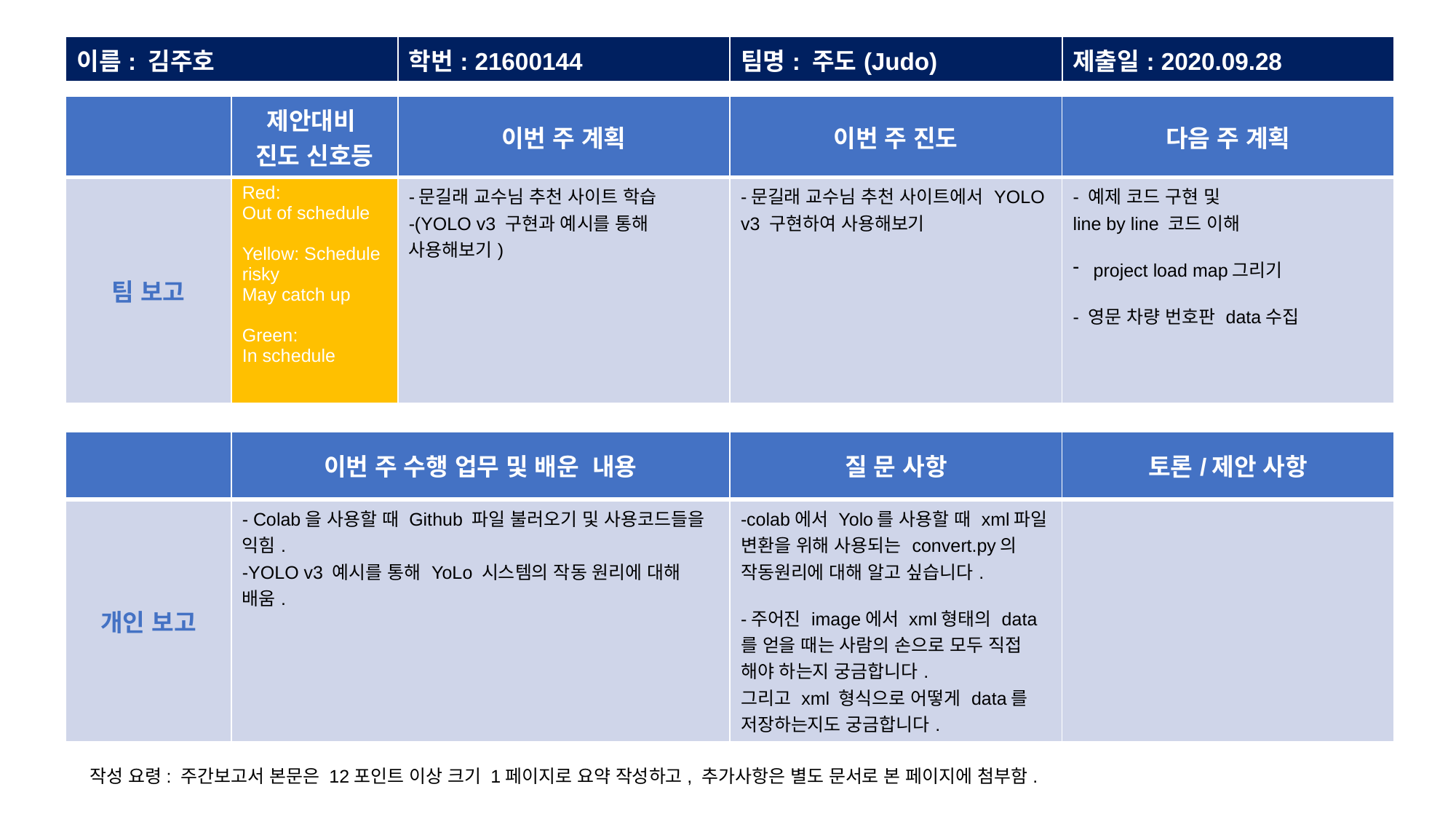

| 이름: 김주호 | 학번: 21600144 | 팀명: 주도(Judo) | 제출일: 2020.09.28 |
| --- | --- | --- | --- |
|  | 제안대비 진도 신호등 | 이번 주 계획 | 이번 주 진도 | 다음 주 계획 |
| --- | --- | --- | --- | --- |
| 팀 보고 | Red: Out of schedule Yellow: Schedule risky May catch up Green: In schedule | -문길래 교수님 추천 사이트 학습 -(YOLO v3 구현과 예시를 통해 사용해보기) | -문길래 교수님 추천 사이트에서 YOLO v3 구현하여 사용해보기 | - 예제 코드 구현 및 line by line 코드 이해 project load map그리기 - 영문 차량 번호판 data수집 |
|  | 이번 주 수행 업무 및 배운 내용 | 질 문 사항 | 토론/제안 사항 |
| --- | --- | --- | --- |
| 개인 보고 | - Colab을 사용할 때 Github 파일 불러오기 및 사용코드들을 익힘. -YOLO v3 예시를 통해 YoLo 시스템의 작동 원리에 대해 배움. | -colab에서 Yolo를 사용할 때 xml파일 변환을 위해 사용되는 convert.py의 작동원리에 대해 알고 싶습니다. -주어진 image에서 xml형태의 data를 얻을 때는 사람의 손으로 모두 직접 해야 하는지 궁금합니다. 그리고 xml 형식으로 어떻게 data를 저장하는지도 궁금합니다. |  |
작성 요령: 주간보고서 본문은 12포인트 이상 크기 1페이지로 요약 작성하고, 추가사항은 별도 문서로 본 페이지에 첨부함.